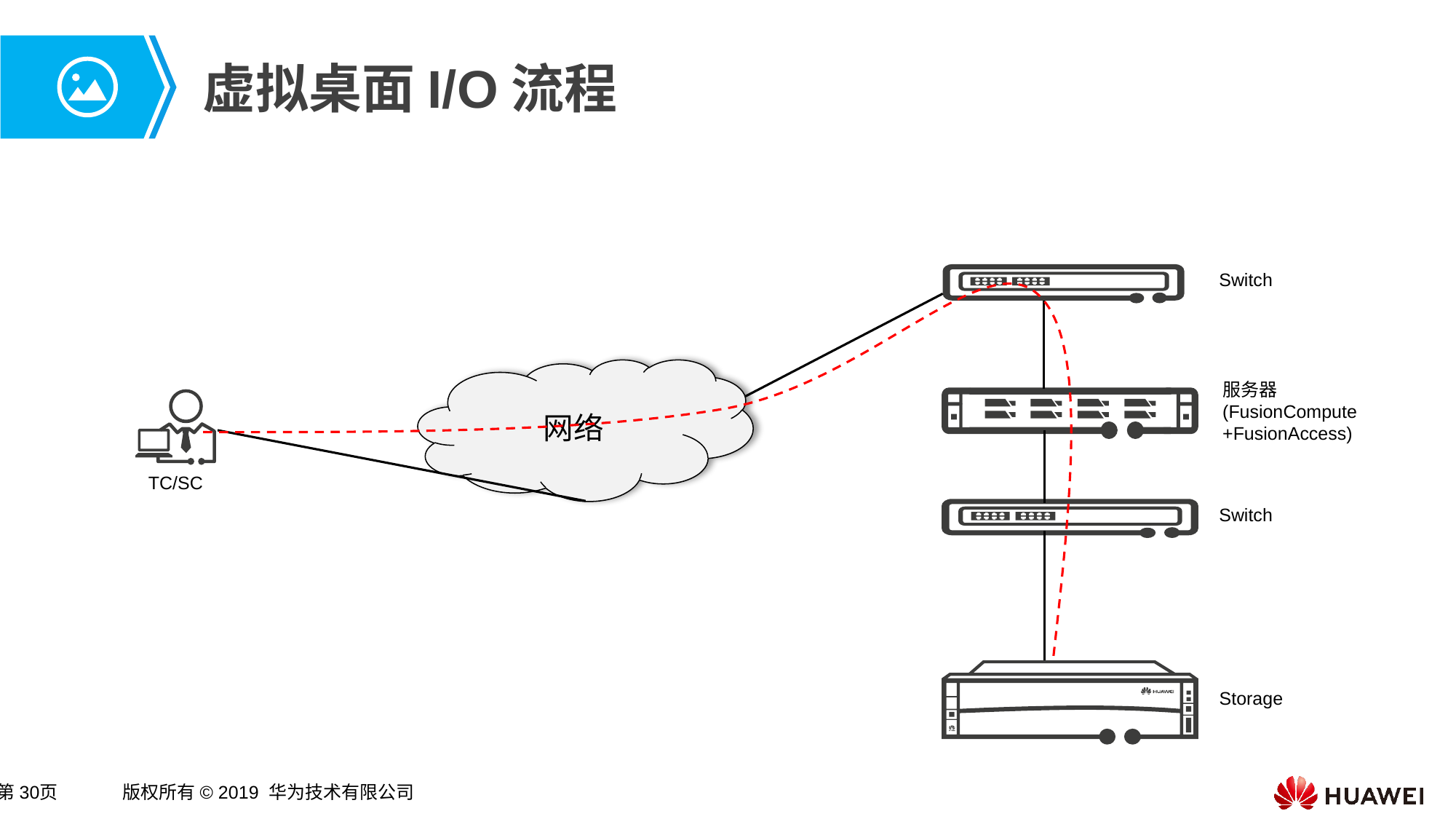

# 虚拟桌面I/O流程
Switch

网络
服务器
(FusionCompute
+FusionAccess)

TC/SC
Switch

Storage